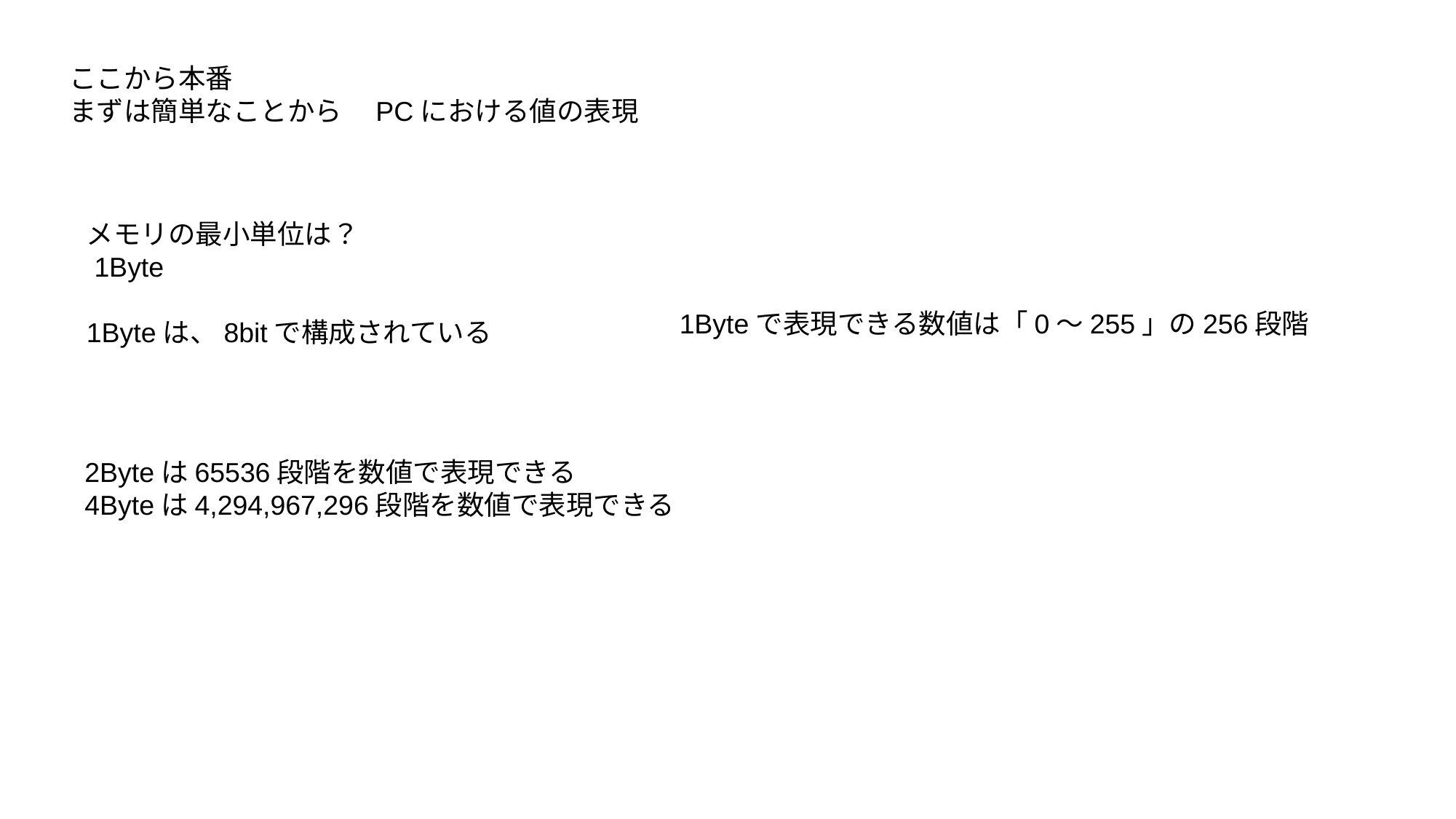

ここから本番
まずは簡単なことから　PCにおける値の表現
メモリの最小単位は？
 1Byte

1Byteは、8bitで構成されている
1Byteで表現できる数値は「0～255」の256段階
2Byteは65536段階を数値で表現できる
4Byteは4,294,967,296段階を数値で表現できる